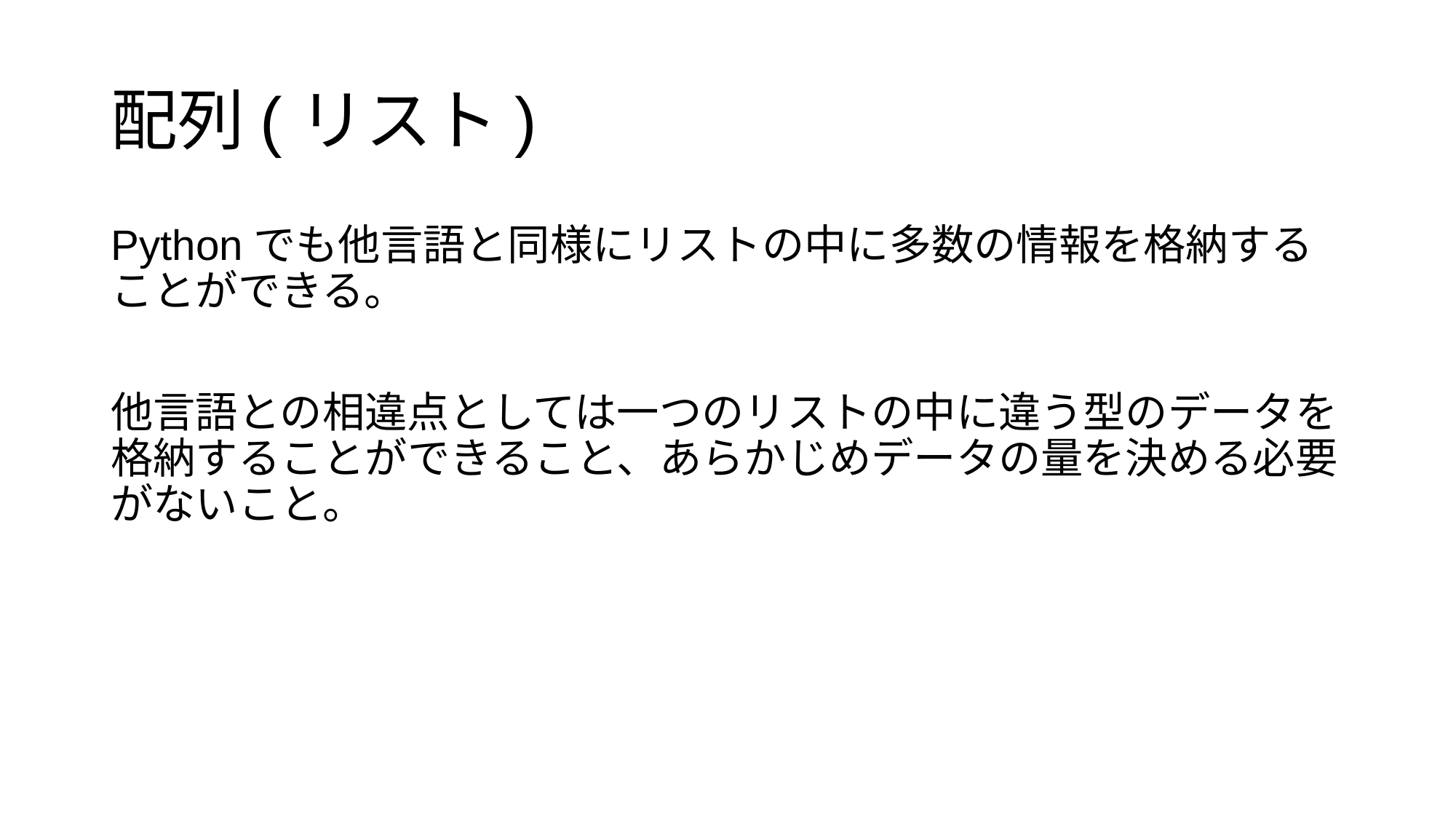

# 配列(リスト)
Pythonでも他言語と同様にリストの中に多数の情報を格納することができる。

他言語との相違点としては一つのリストの中に違う型のデータを格納することができること、あらかじめデータの量を決める必要がないこと。